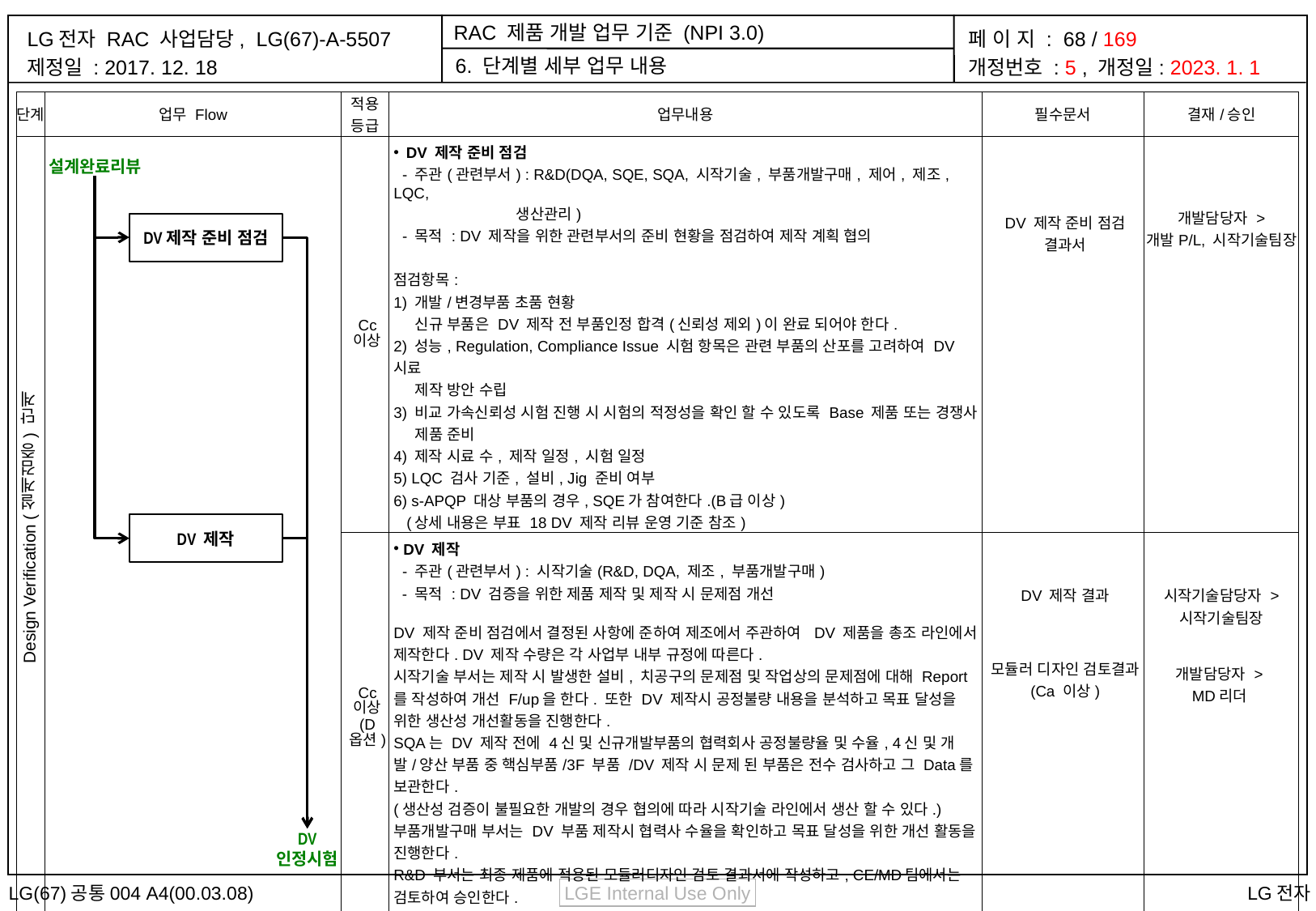

6. 단계별 세부 업무 내용
| 단계 | 업무 Flow | 적용 등급 | 업무내용 | 필수문서 | 결재/승인 |
| --- | --- | --- | --- | --- | --- |
| Design Verification (설계검증) 단계 |  | Cc 이상 | DV 제작 준비 점검 - 주관(관련부서) : R&D(DQA, SQE, SQA, 시작기술, 부품개발구매, 제어, 제조, LQC, 생산관리) - 목적 : DV 제작을 위한 관련부서의 준비 현황을 점검하여 제작 계획 협의 점검항목: 1) 개발/변경부품 초품 현황 신규 부품은 DV 제작 전 부품인정 합격(신뢰성 제외)이 완료 되어야 한다. 2) 성능, Regulation, Compliance Issue 시험 항목은 관련 부품의 산포를 고려하여 DV 시료 제작 방안 수립 3) 비교 가속신뢰성 시험 진행 시 시험의 적정성을 확인 할 수 있도록 Base 제품 또는 경쟁사 제품 준비 4) 제작 시료 수, 제작 일정, 시험 일정 5) LQC 검사 기준, 설비, Jig 준비 여부 6) s-APQP 대상 부품의 경우, SQE가 참여한다.(B급 이상) (상세 내용은 부표 18 DV 제작 리뷰 운영 기준 참조) | DV 제작 준비 점검 결과서 | 개발담당자 > 개발P/L, 시작기술팀장 |
|  |  | Cc 이상 (D 옵션) | DV 제작 - 주관(관련부서) : 시작기술(R&D, DQA, 제조, 부품개발구매) - 목적 : DV 검증을 위한 제품 제작 및 제작 시 문제점 개선 DV 제작 준비 점검에서 결정된 사항에 준하여 제조에서 주관하여 DV 제품을 총조 라인에서 제작한다. DV 제작 수량은 각 사업부 내부 규정에 따른다. 시작기술 부서는 제작 시 발생한 설비, 치공구의 문제점 및 작업상의 문제점에 대해 Report를 작성하여 개선 F/up을 한다. 또한 DV 제작시 공정불량 내용을 분석하고 목표 달성을 위한 생산성 개선활동을 진행한다. SQA는 DV 제작 전에 4신 및 신규개발부품의 협력회사 공정불량율 및 수율, 4신 및 개발/양산 부품 중 핵심부품/3F 부품 /DV 제작 시 문제 된 부품은 전수 검사하고 그 Data를 보관한다. (생산성 검증이 불필요한 개발의 경우 협의에 따라 시작기술 라인에서 생산 할 수 있다.) 부품개발구매 부서는 DV 부품 제작시 협력사 수율을 확인하고 목표 달성을 위한 개선 활동을 진행한다. R&D 부서는 최종 제품에 적용된 모듈러디자인 검토 결과서에 작성하고, CE/MD팀에서는 검토하여 승인한다. | DV 제작 결과 모듈러 디자인 검토결과 (Ca 이상) | 시작기술담당자 > 시작기술팀장 개발담당자 > MD리더 |
설계완료리뷰
DV제작 준비 점검
DV 제작
DV
인정시험